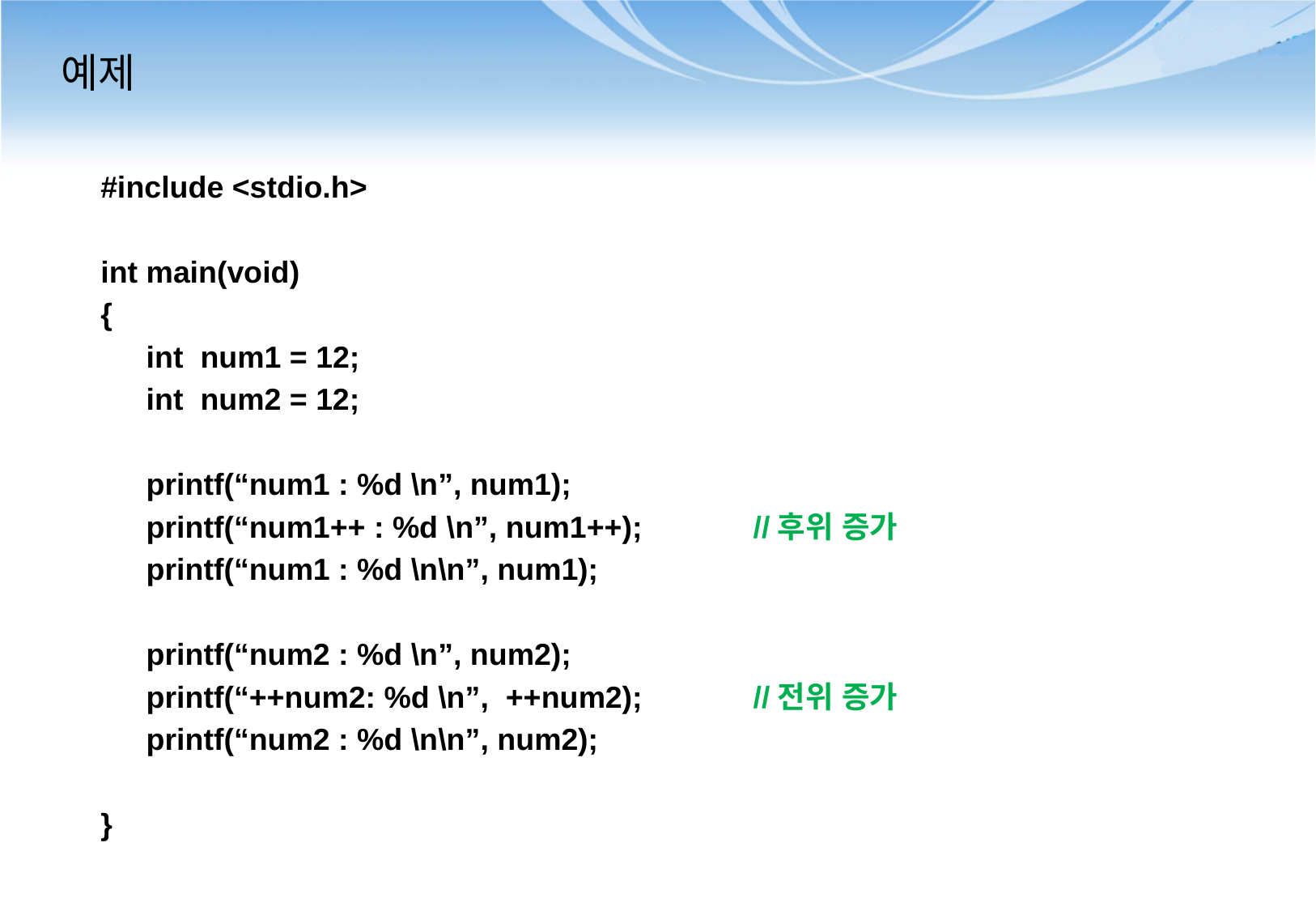

# 예제
#include <stdio.h>

int main(void)
{
	int  num1 = 12;
	int  num2 = 12;

	printf(“num1 : %d \n”, num1);
	printf(“num1++ : %d \n”, num1++);	//후위 증가
	printf(“num1 : %d \n\n”, num1);

	printf(“num2 : %d \n”, num2);
	printf(“++num2: %d \n”,  ++num2);	//전위 증가
	printf(“num2 : %d \n\n”, num2);

}